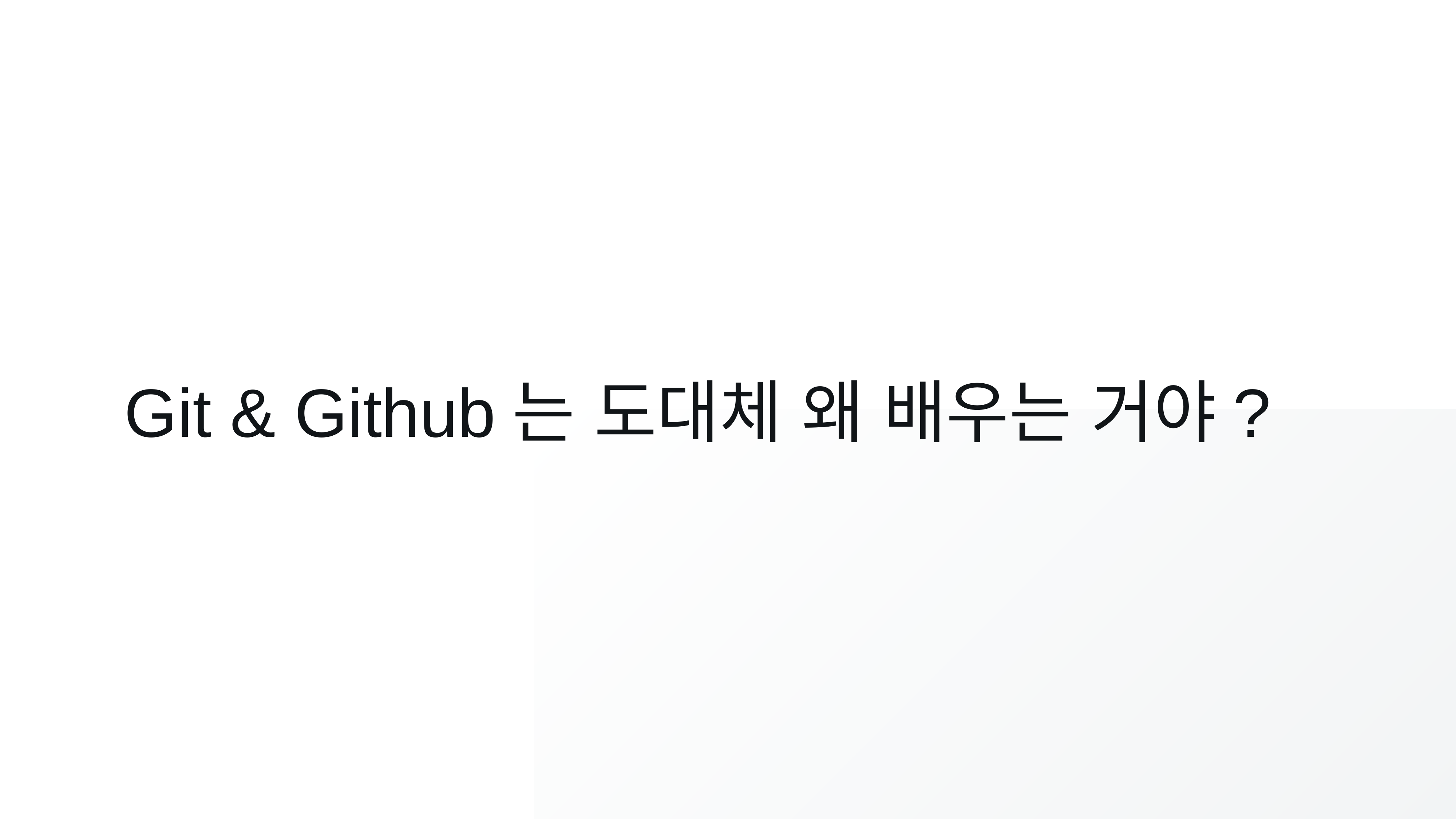

Git & Github는 도대체 왜 배우는 거야?